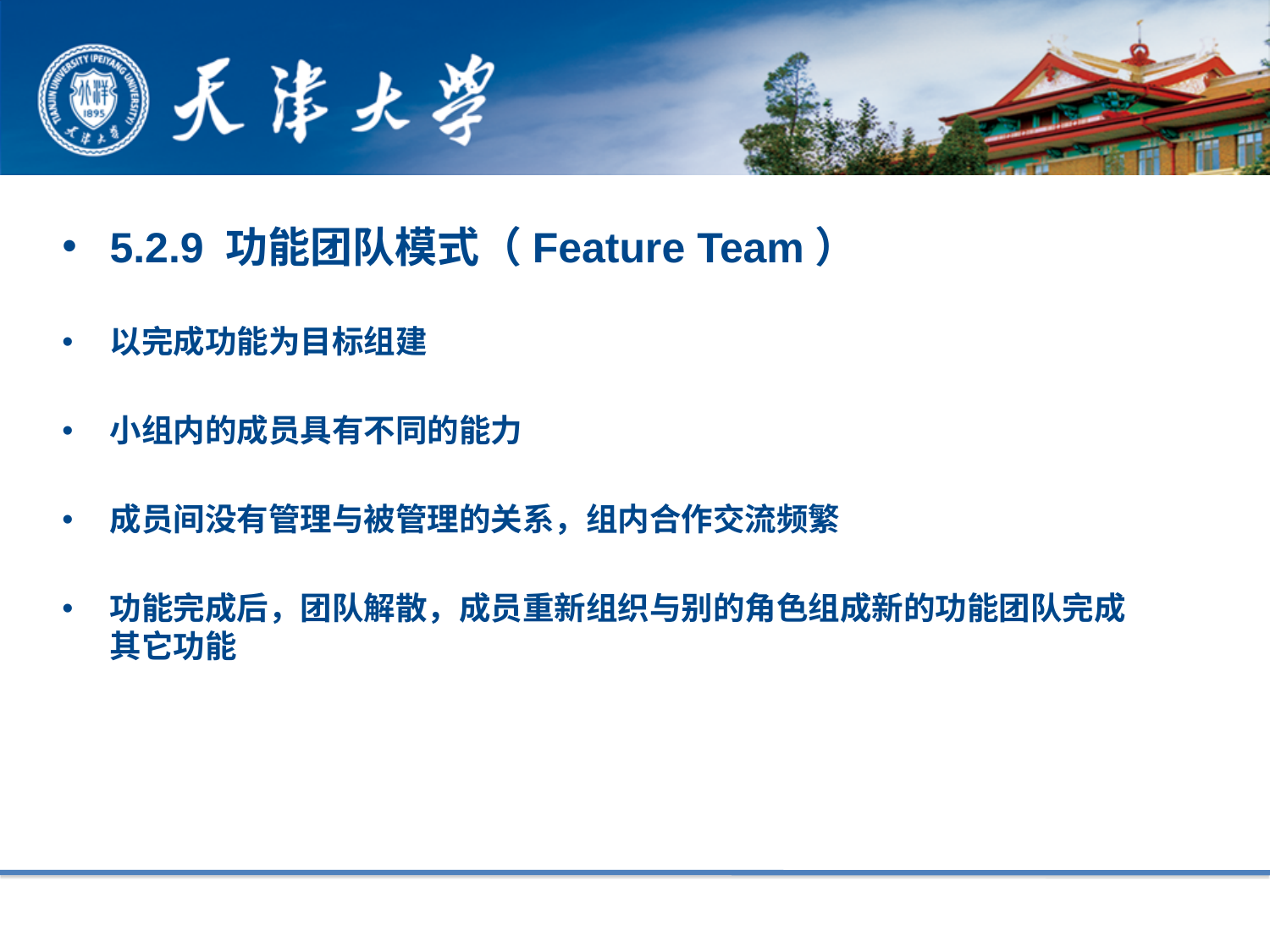

5.2.9 功能团队模式（Feature Team）

以完成功能为目标组建

小组内的成员具有不同的能力

成员间没有管理与被管理的关系，组内合作交流频繁

功能完成后，团队解散，成员重新组织与别的角色组成新的功能团队完成其它功能